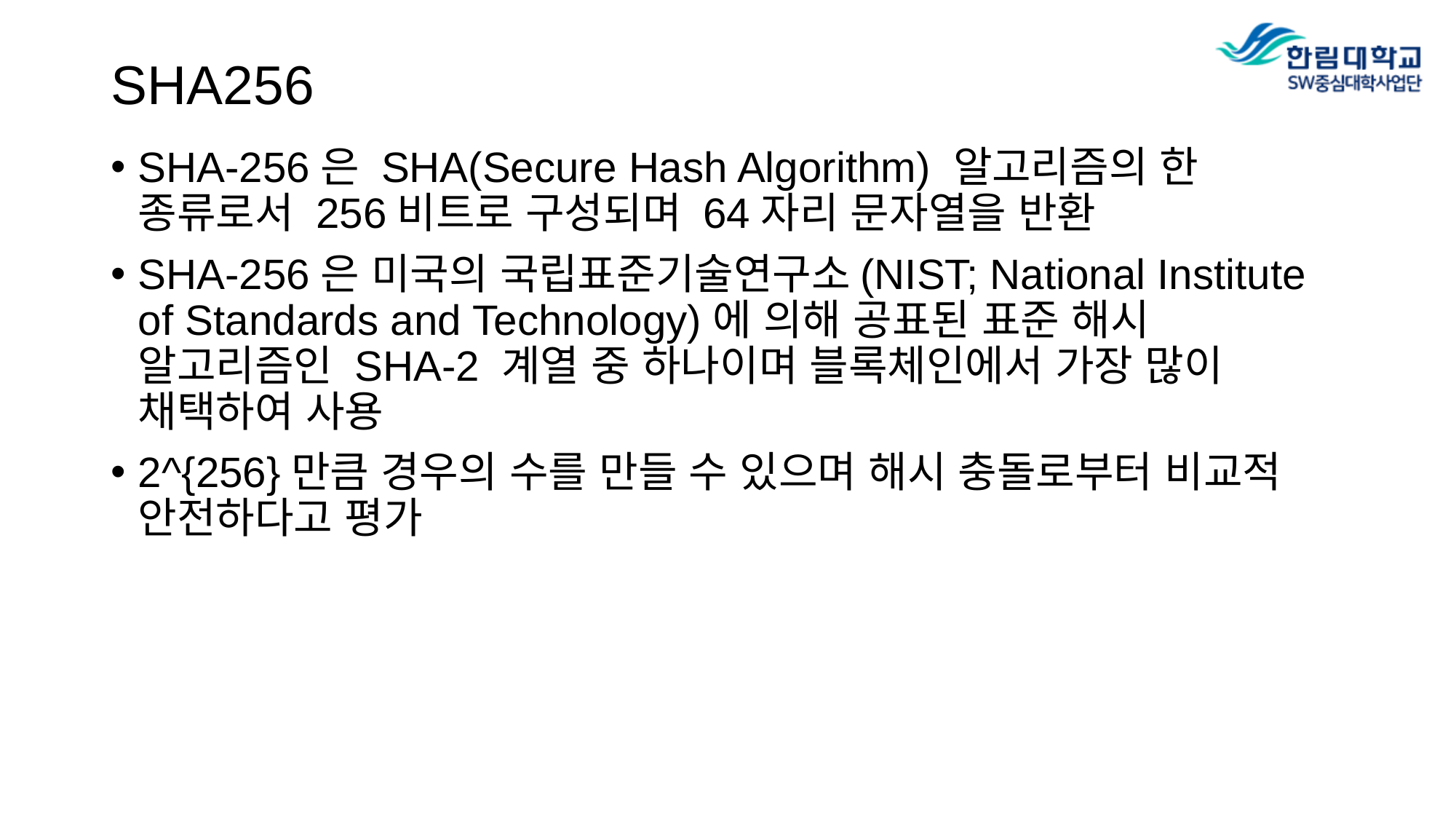

# SHA256
SHA-256은 SHA(Secure Hash Algorithm) 알고리즘의 한 종류로서 256비트로 구성되며 64자리 문자열을 반환
SHA-256은 미국의 국립표준기술연구소(NIST; National Institute of Standards and Technology)에 의해 공표된 표준 해시 알고리즘인 SHA-2 계열 중 하나이며 블록체인에서 가장 많이 채택하여 사용
2^{256}만큼 경우의 수를 만들 수 있으며 해시 충돌로부터 비교적 안전하다고 평가